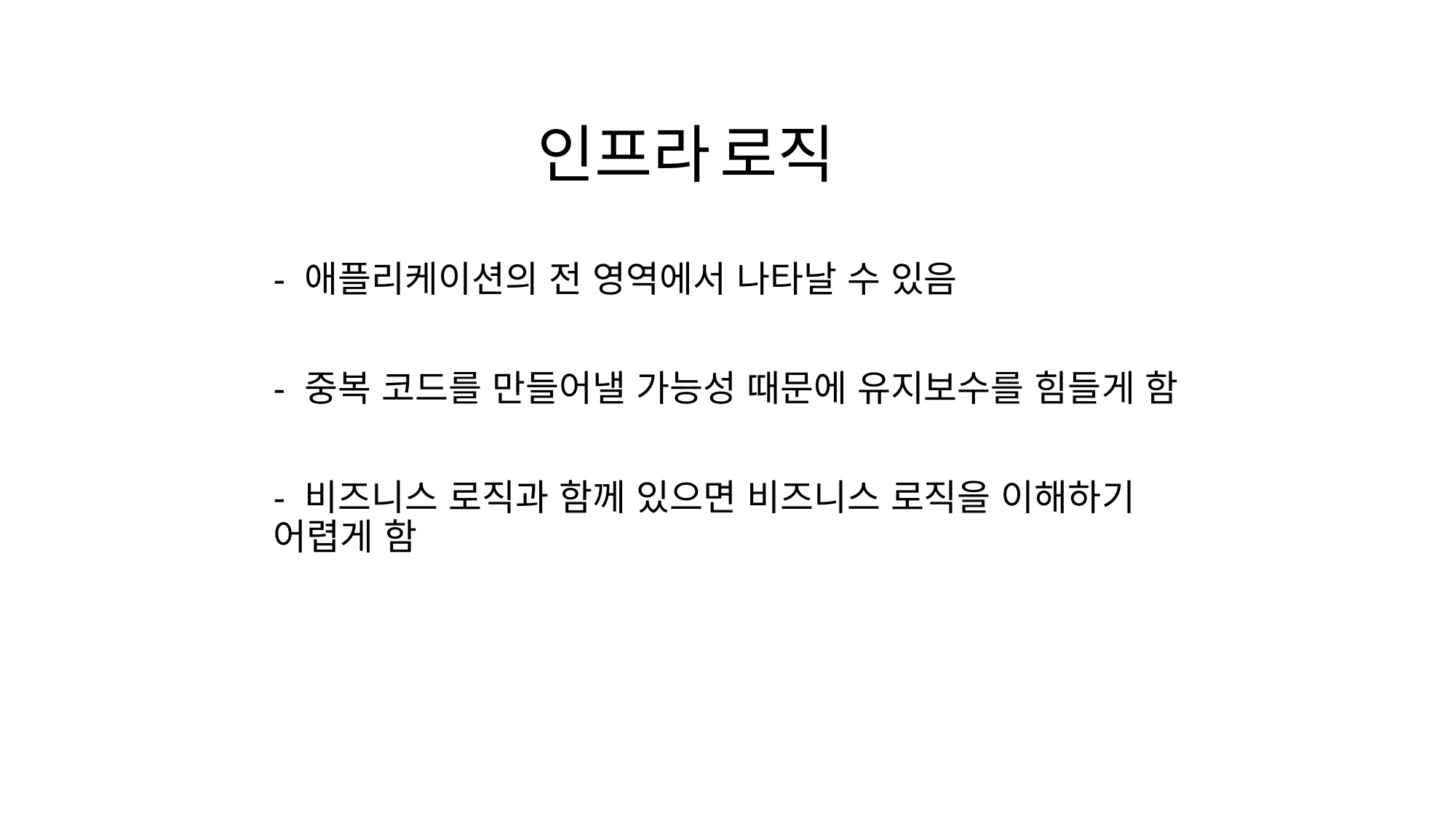

인프라 로직
- 애플리케이션의 전 영역에서 나타날 수 있음

- 중복 코드를 만들어낼 가능성 때문에 유지보수를 힘들게 함

- 비즈니스 로직과 함께 있으면 비즈니스 로직을 이해하기 어렵게 함